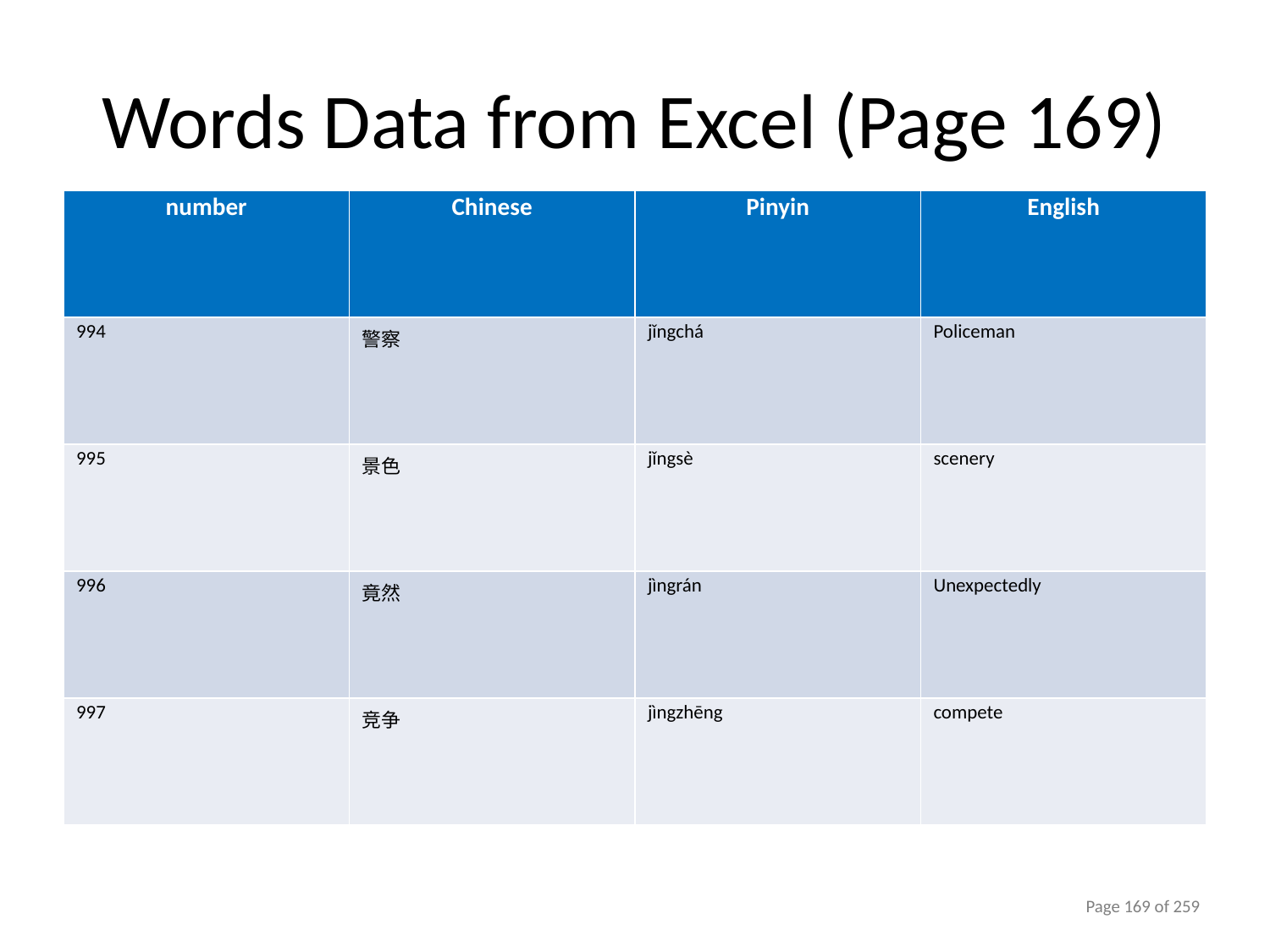

# Words Data from Excel (Page 169)
| number | Chinese | Pinyin | English |
| --- | --- | --- | --- |
| 994 | 警察 | jǐngchá | Policeman |
| 995 | 景色 | jǐngsè | scenery |
| 996 | 竟然 | jìngrán | Unexpectedly |
| 997 | 竞争 | jìngzhēng | compete |

Page 169 of 259